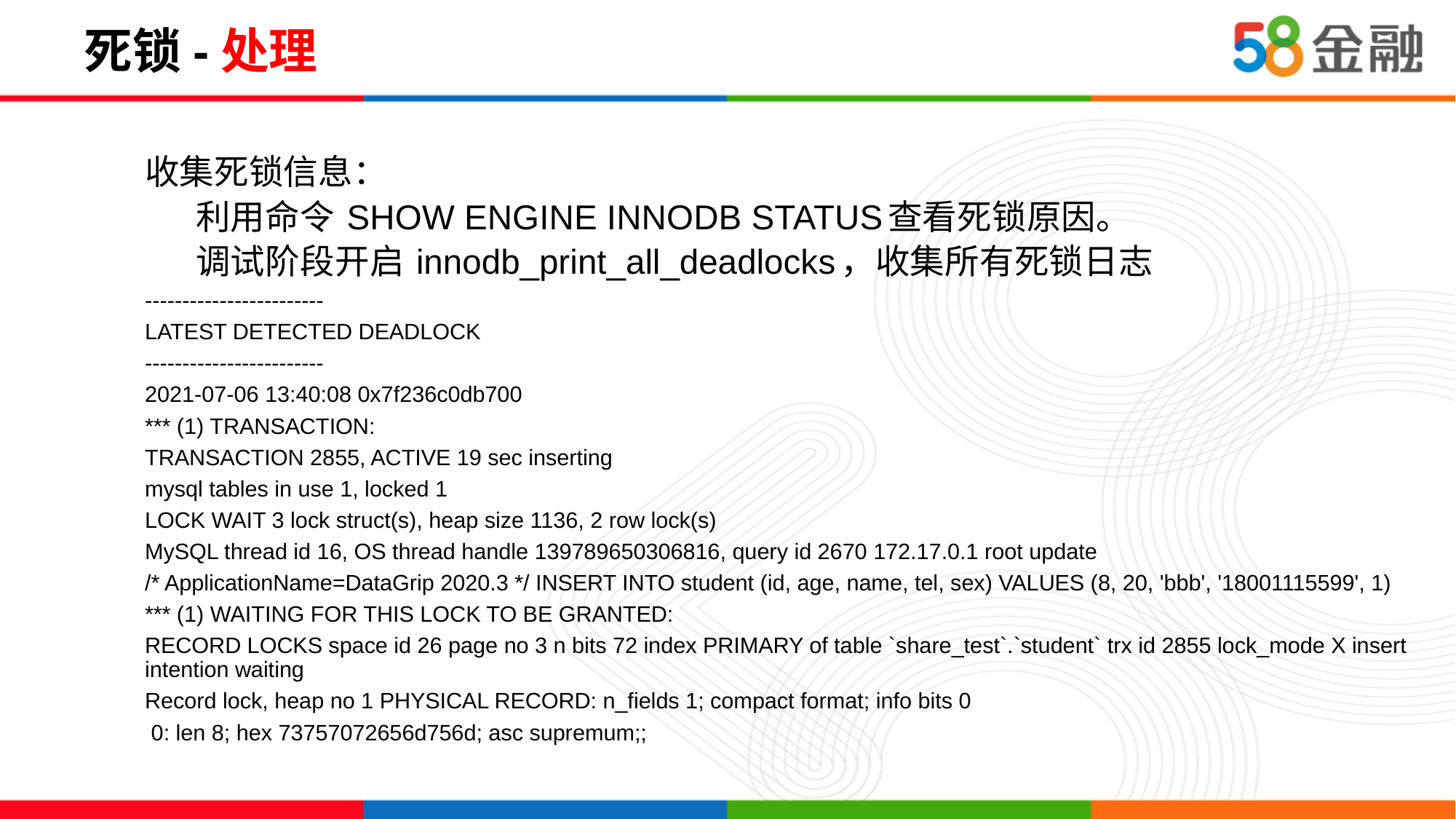

# 死锁-处理
收集死锁信息：
      利用命令 SHOW ENGINE INNODB STATUS查看死锁原因。
      调试阶段开启 innodb_print_all_deadlocks，收集所有死锁日志
------------------------
LATEST DETECTED DEADLOCK
------------------------
2021-07-06 13:40:08 0x7f236c0db700
*** (1) TRANSACTION:
TRANSACTION 2855, ACTIVE 19 sec inserting
mysql tables in use 1, locked 1
LOCK WAIT 3 lock struct(s), heap size 1136, 2 row lock(s)
MySQL thread id 16, OS thread handle 139789650306816, query id 2670 172.17.0.1 root update
/* ApplicationName=DataGrip 2020.3 */ INSERT INTO student (id, age, name, tel, sex) VALUES (8, 20, 'bbb', '18001115599', 1)
*** (1) WAITING FOR THIS LOCK TO BE GRANTED:
RECORD LOCKS space id 26 page no 3 n bits 72 index PRIMARY of table `share_test`.`student` trx id 2855 lock_mode X insert intention waiting
Record lock, heap no 1 PHYSICAL RECORD: n_fields 1; compact format; info bits 0
 0: len 8; hex 73757072656d756d; asc supremum;;